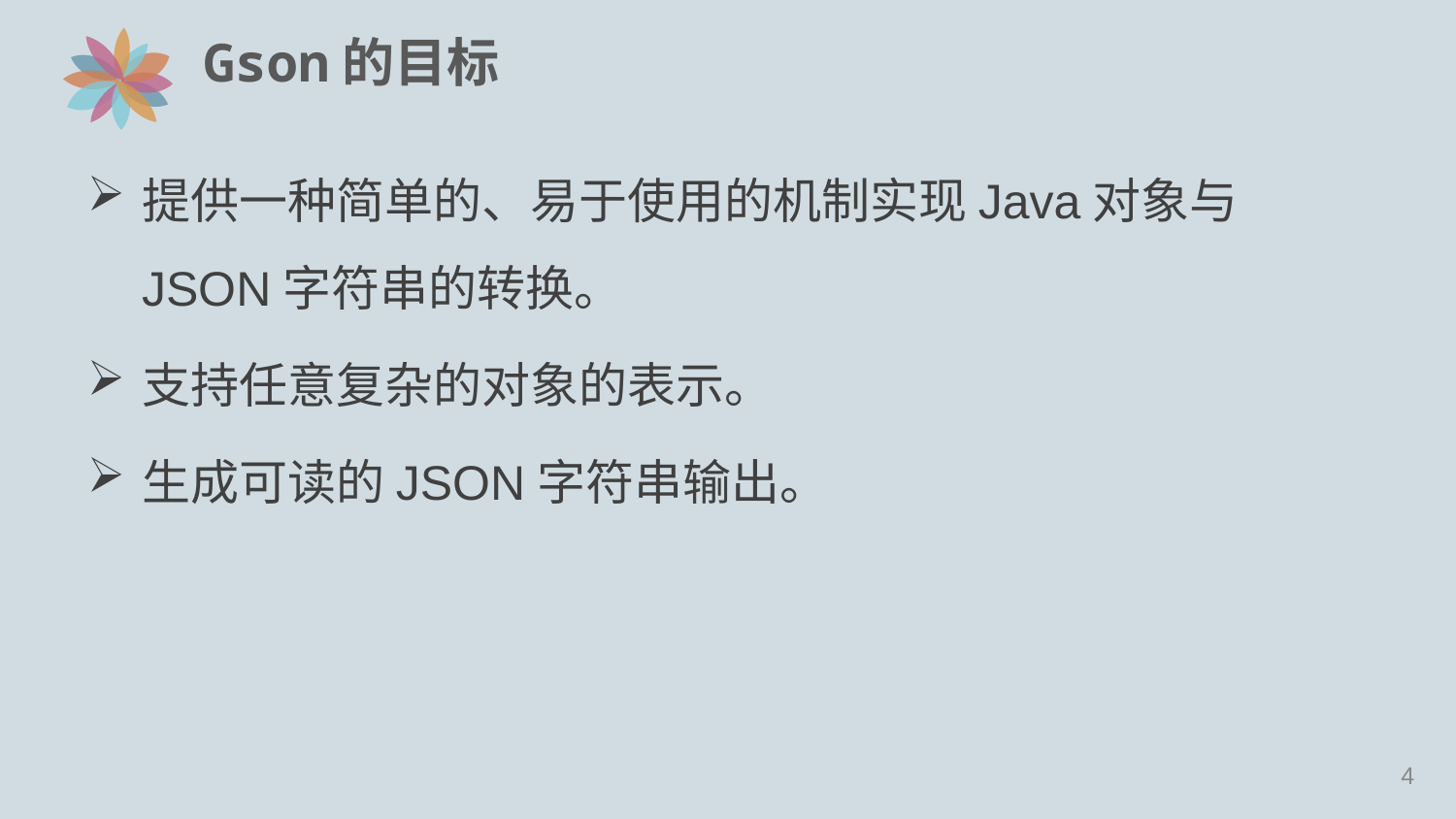

# Gson的目标
提供一种简单的、易于使用的机制实现Java对象与JSON字符串的转换。
支持任意复杂的对象的表示。
生成可读的JSON字符串输出。
4